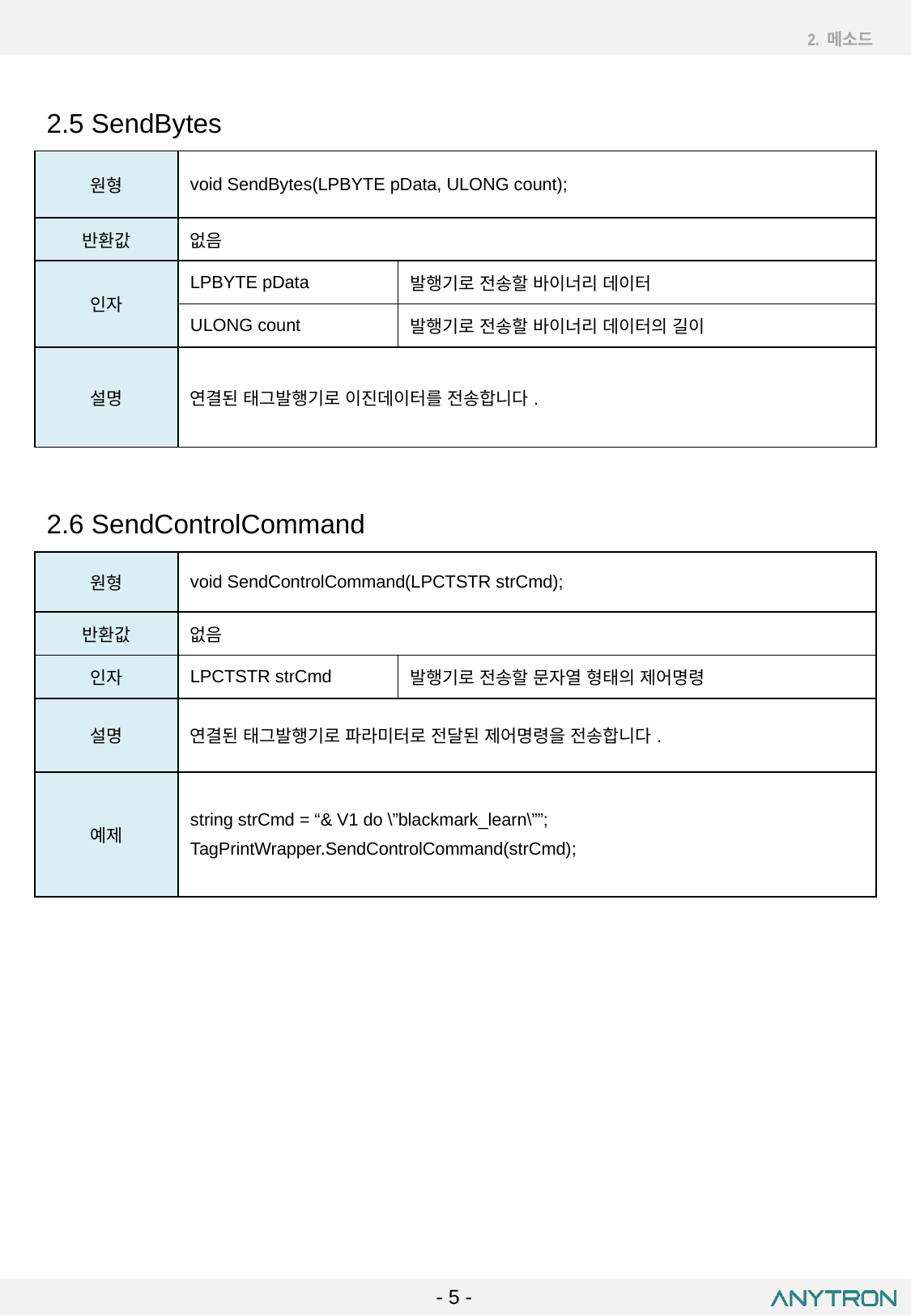

2. 메소드
2.5 SendBytes
| 원형 | void SendBytes(LPBYTE pData, ULONG count); |  |
| --- | --- | --- |
| 반환값 | 없음 |  |
| 인자 | LPBYTE pData | 발행기로 전송할 바이너리 데이터 |
|  | ULONG count | 발행기로 전송할 바이너리 데이터의 길이 |
| 설명 | 연결된 태그발행기로 이진데이터를 전송합니다. |  |
2.6 SendControlCommand
| 원형 | void SendControlCommand(LPCTSTR strCmd); |  |
| --- | --- | --- |
| 반환값 | 없음 |  |
| 인자 | LPCTSTR strCmd | 발행기로 전송할 문자열 형태의 제어명령 |
| 설명 | 연결된 태그발행기로 파라미터로 전달된 제어명령을 전송합니다. |  |
| 예제 | string strCmd = “& V1 do \”blackmark\_learn\””; TagPrintWrapper.SendControlCommand(strCmd); |  |